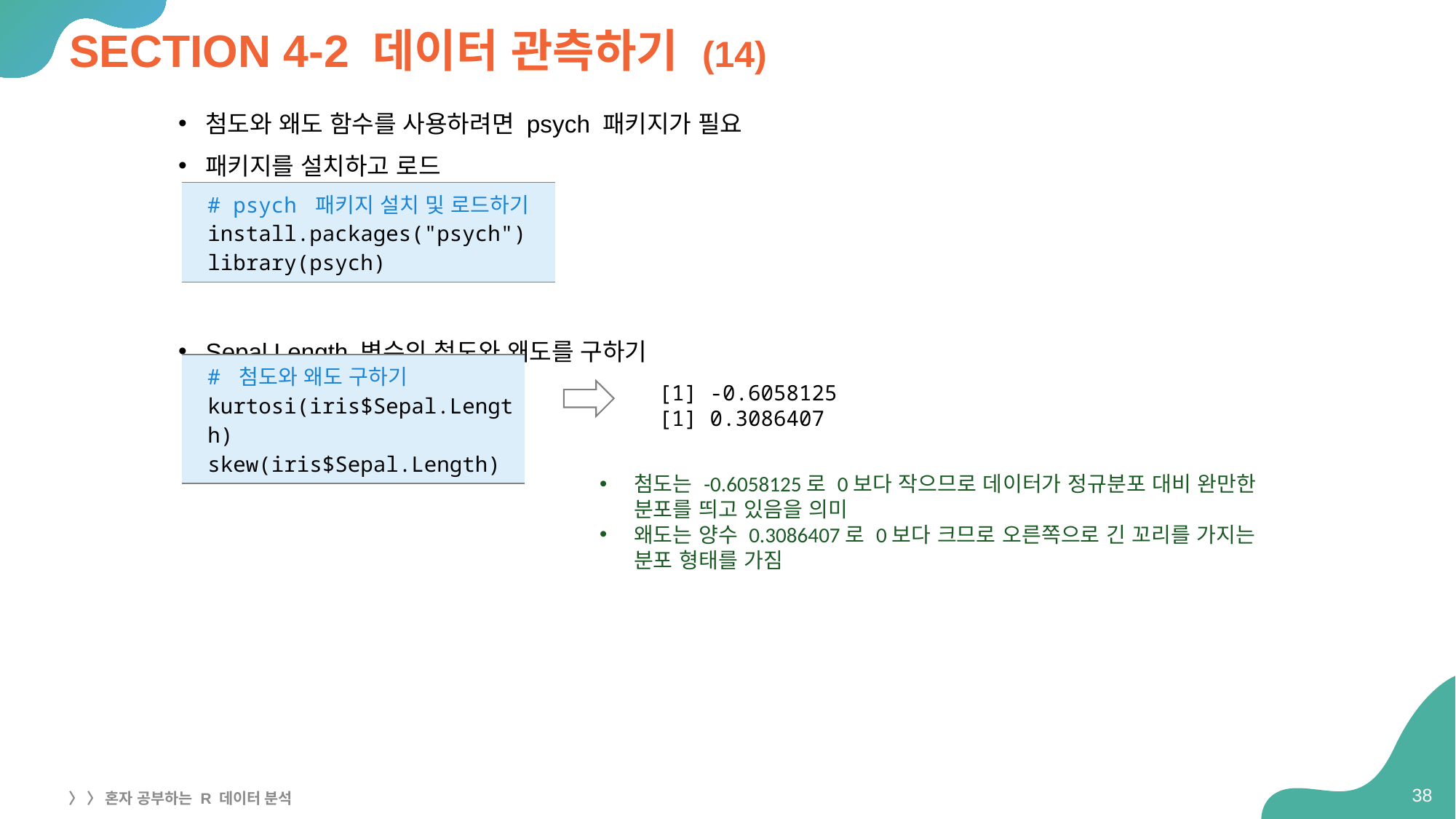

# SECTION 4-2 데이터 관측하기 (14)
첨도와 왜도 함수를 사용하려면 psych 패키지가 필요
패키지를 설치하고 로드

Sepal.Length 변수의 첨도와 왜도를 구하기
| # psych 패키지 설치 및 로드하기 install.packages("psych") library(psych) |
| --- |
| # 첨도와 왜도 구하기 kurtosi(iris$Sepal.Length) skew(iris$Sepal.Length) |
| --- |
[1] -0.6058125
[1] 0.3086407

첨도는 -0.6058125로 0보다 작으므로 데이터가 정규분포 대비 완만한
분포를 띄고 있음을 의미
왜도는 양수 0.3086407로 0보다 크므로 오른쪽으로 긴 꼬리를 가지는
분포 형태를 가짐
38
〉 〉 혼자 공부하는 R 데이터 분석